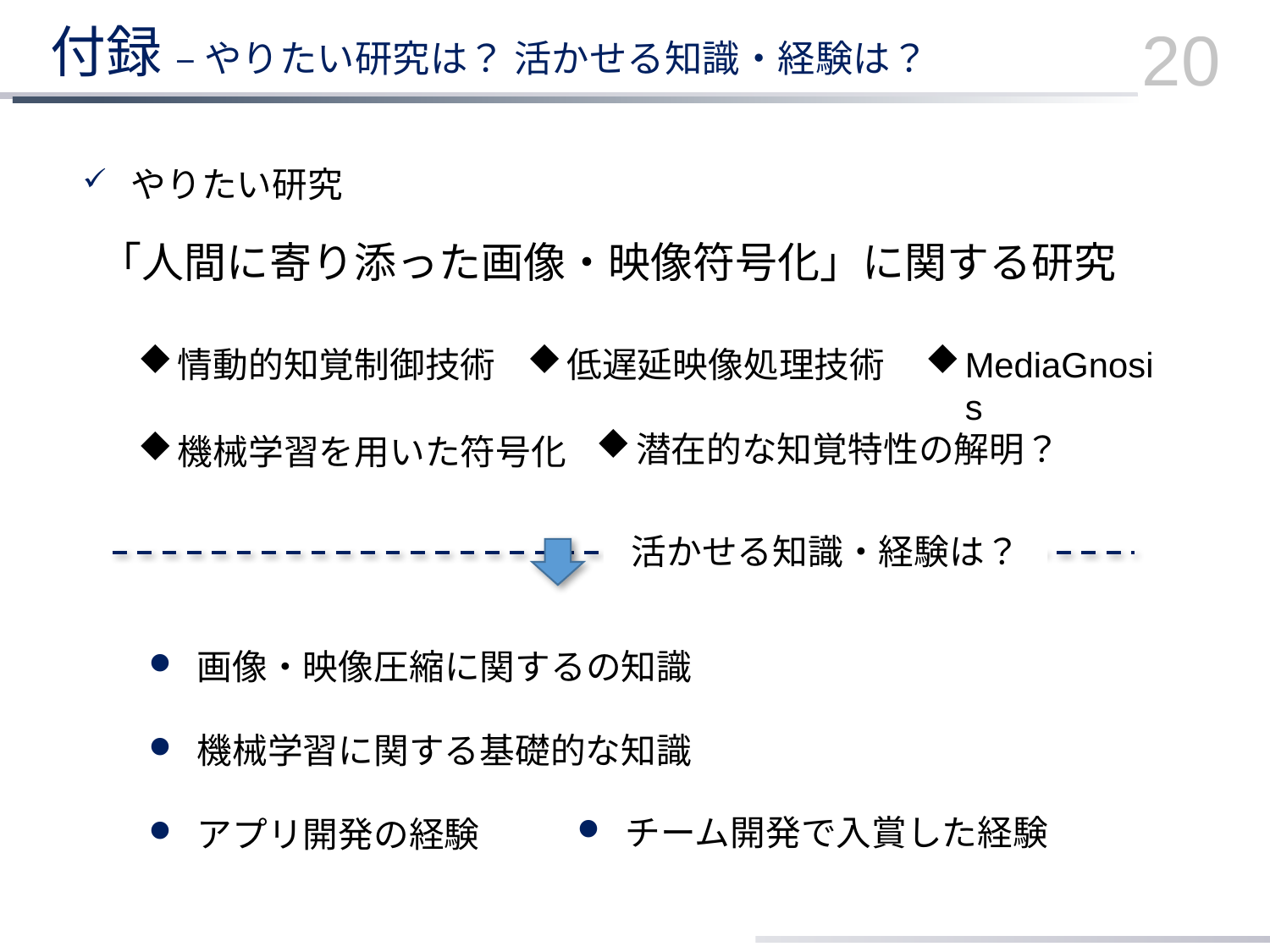

# 付録 – やりたい研究は？ 活かせる知識・経験は？
20
 やりたい研究
「人間に寄り添った画像・映像符号化」に関する研究
情動的知覚制御技術
低遅延映像処理技術
MediaGnosis
潜在的な知覚特性の解明？
機械学習を用いた符号化
活かせる知識・経験は？

 画像・映像圧縮に関するの知識
 機械学習に関する基礎的な知識
 チーム開発で入賞した経験
 アプリ開発の経験